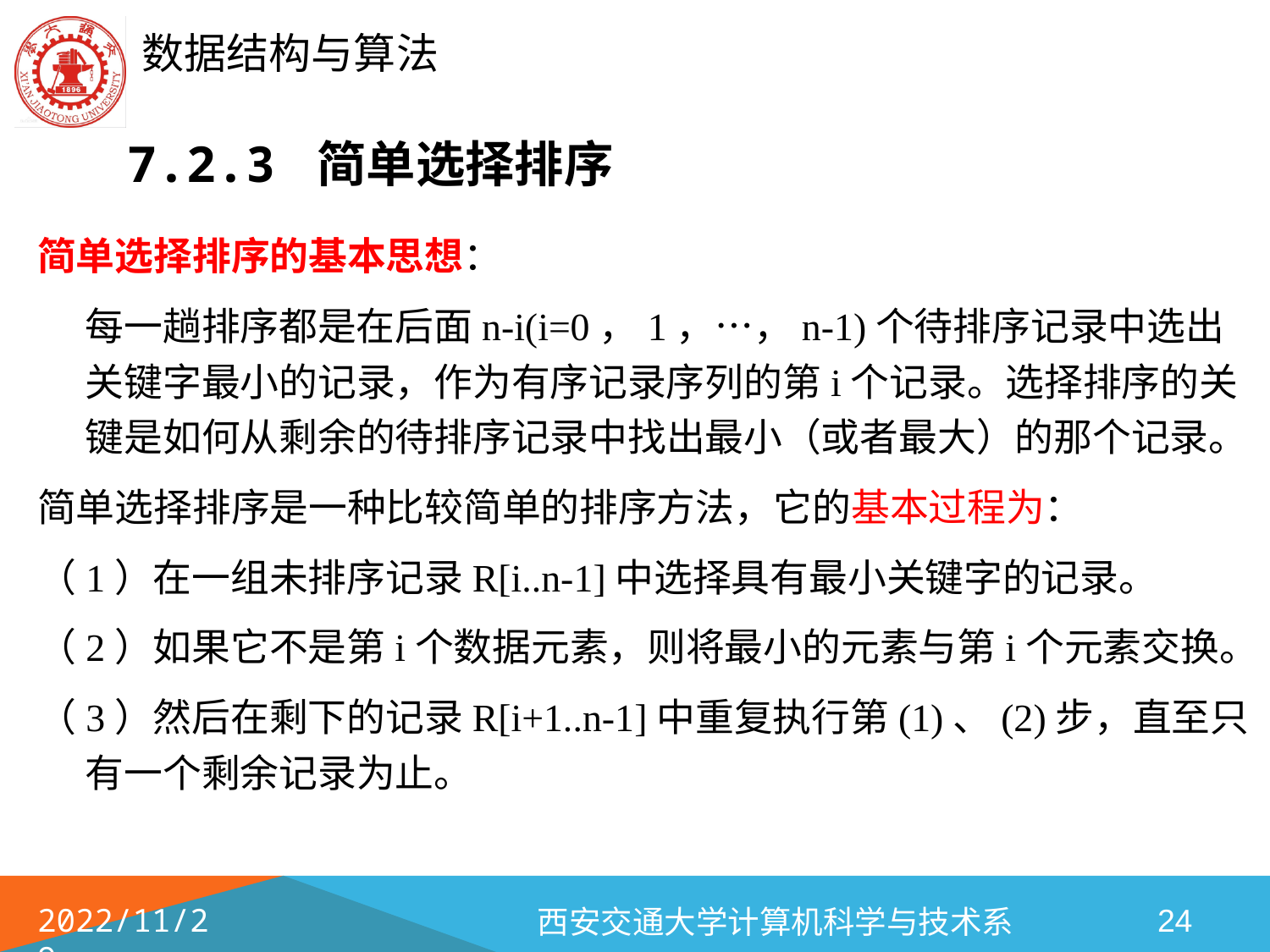

# 7.2.3 简单选择排序
简单选择排序的基本思想：
	每一趟排序都是在后面n-i(i=0，1，…，n-1)个待排序记录中选出关键字最小的记录，作为有序记录序列的第i个记录。选择排序的关键是如何从剩余的待排序记录中找出最小（或者最大）的那个记录。
简单选择排序是一种比较简单的排序方法，它的基本过程为：
（1）在一组未排序记录R[i..n-1]中选择具有最小关键字的记录。
（2）如果它不是第i个数据元素，则将最小的元素与第i个元素交换。
（3）然后在剩下的记录R[i+1..n-1]中重复执行第(1)、(2)步，直至只有一个剩余记录为止。